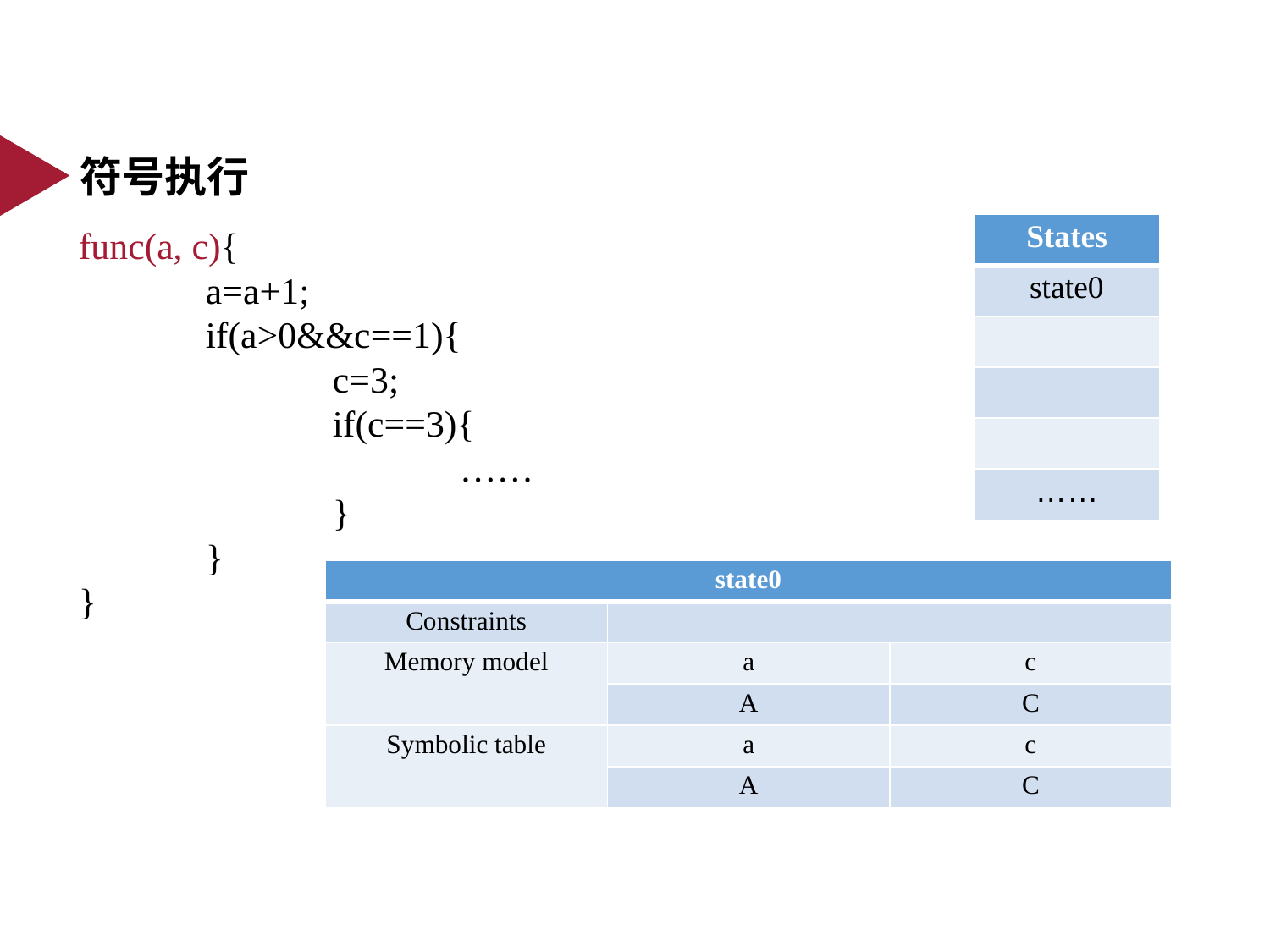

符号执行
| States |
| --- |
| state0 |
|  |
|  |
|  |
| …… |
func(a, c){
	a=a+1;
	if(a>0&&c==1){
		c=3;
		if(c==3){
		 	……
		}
	}
}
| state0 |  |  |
| --- | --- | --- |
| Constraints |  |  |
| Memory model | a | c |
|  | A | C |
| Symbolic table | a | c |
|  | A | C |